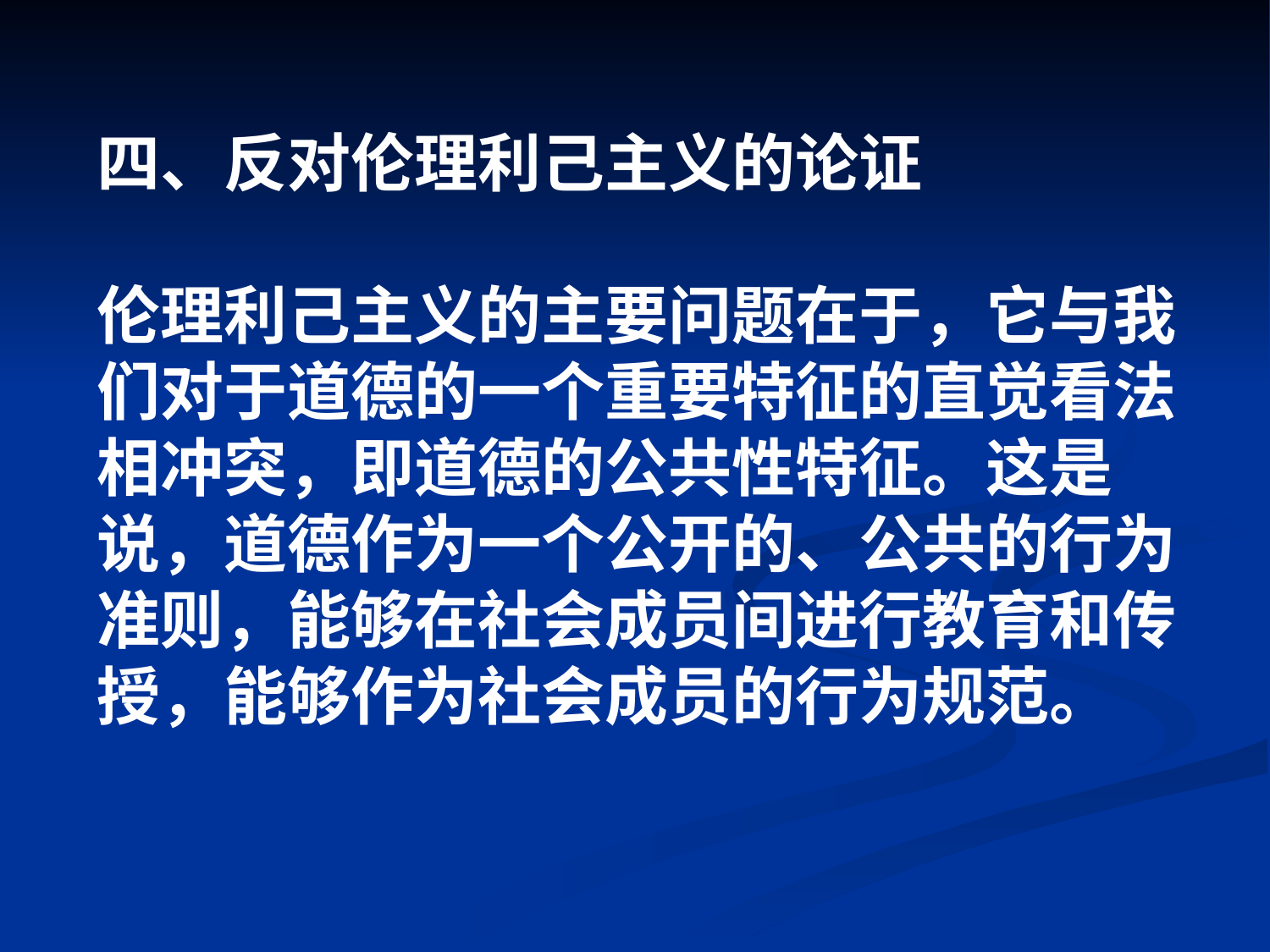

四、反对伦理利己主义的论证

伦理利己主义的主要问题在于，它与我们对于道德的一个重要特征的直觉看法相冲突，即道德的公共性特征。这是说，道德作为一个公开的、公共的行为准则，能够在社会成员间进行教育和传授，能够作为社会成员的行为规范。